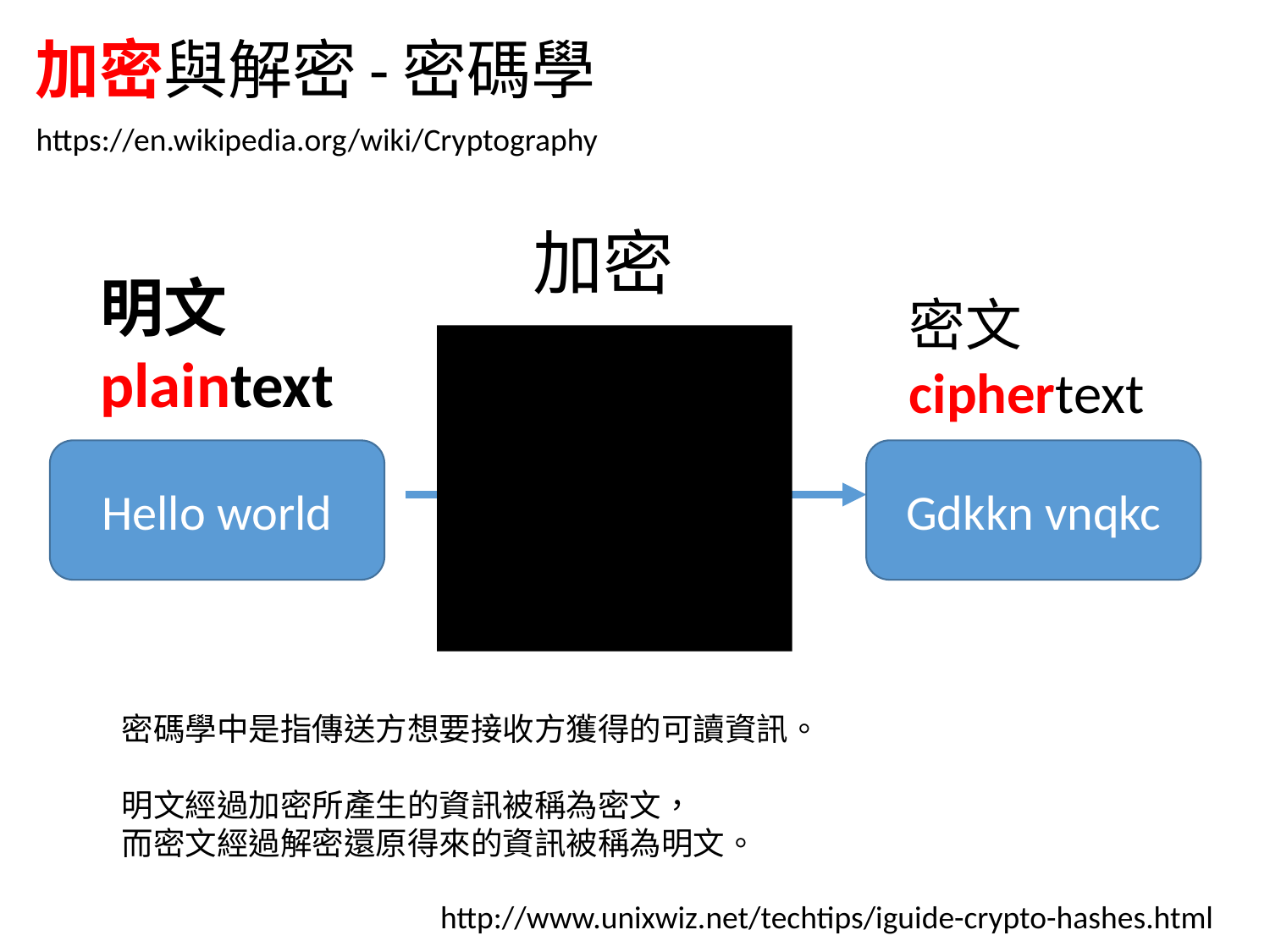

# 加密與解密-密碼學
https://en.wikipedia.org/wiki/Cryptography
加密
明文
plaintext
密文
ciphertext

Hello world
Gdkkn vnqkc
密碼學中是指傳送方想要接收方獲得的可讀資訊。

明文經過加密所產生的資訊被稱為密文，
而密文經過解密還原得來的資訊被稱為明文。
http://www.unixwiz.net/techtips/iguide-crypto-hashes.html